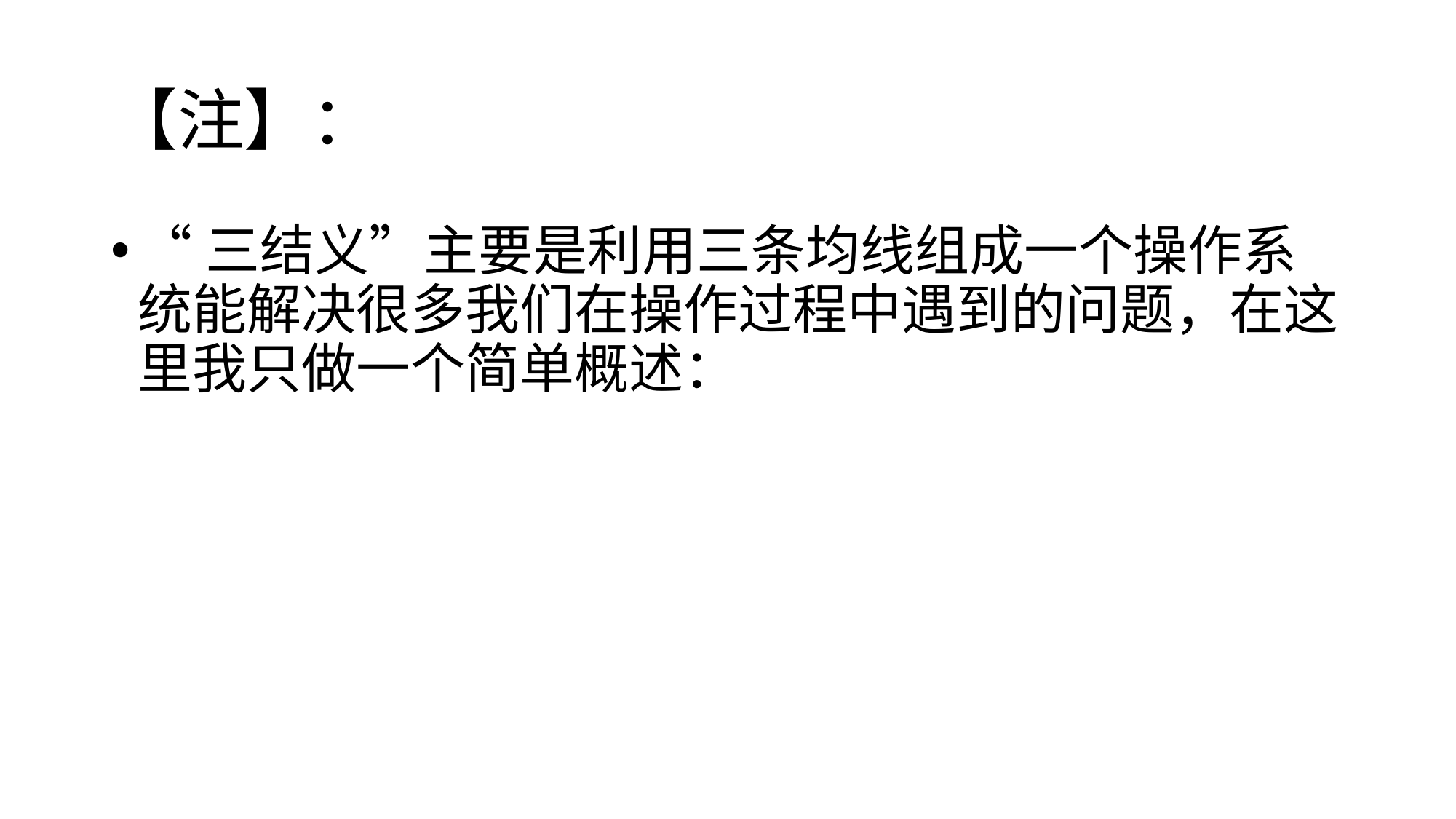

# 【注】：
“三结义”主要是利用三条均线组成一个操作系统能解决很多我们在操作过程中遇到的问题，在这里我只做一个简单概述：